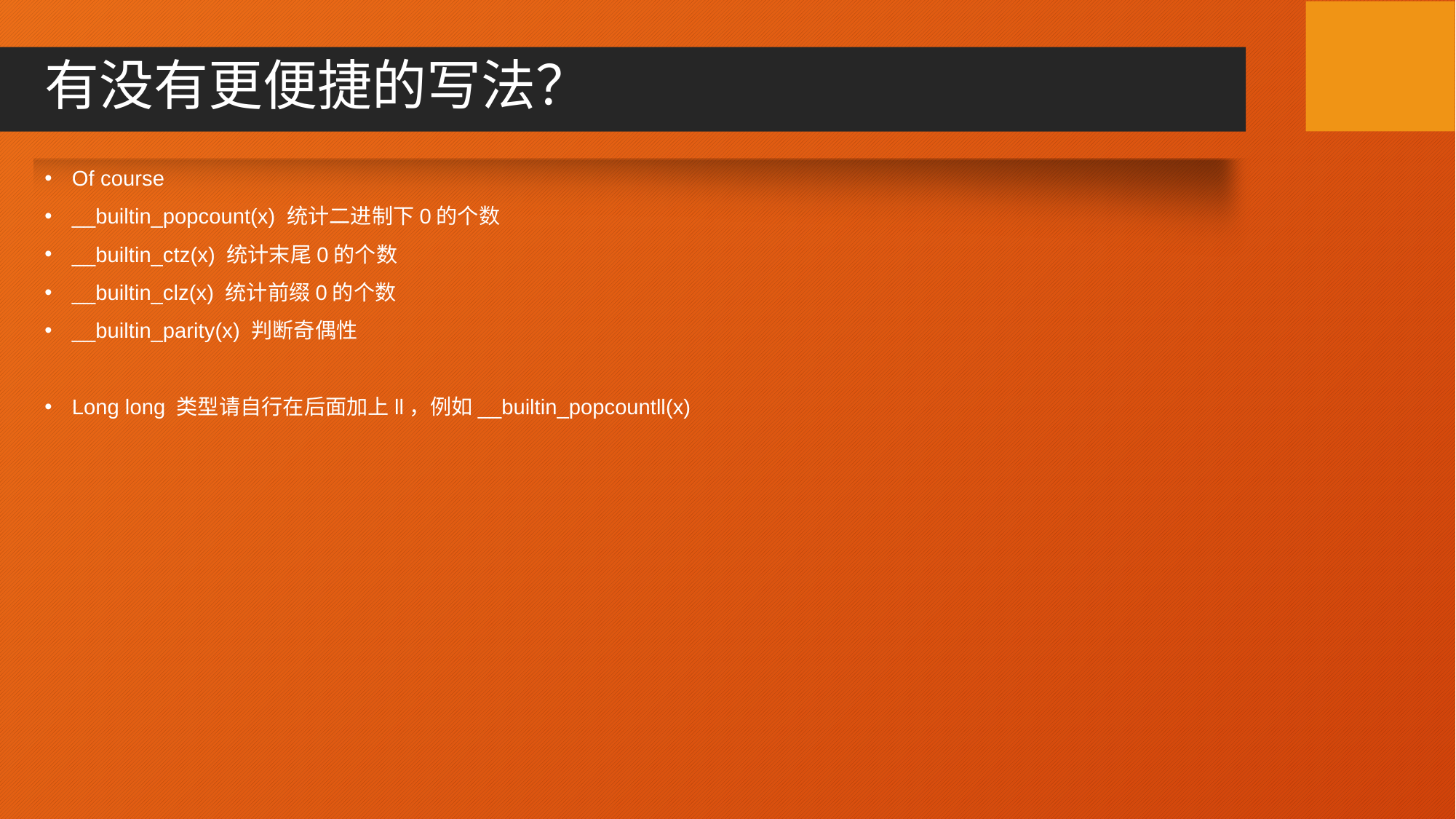

# 有没有更便捷的写法？
Of course
__builtin_popcount(x) 统计二进制下0的个数
__builtin_ctz(x) 统计末尾0的个数
__builtin_clz(x) 统计前缀0的个数
__builtin_parity(x) 判断奇偶性

Long long 类型请自行在后面加上ll，例如__builtin_popcountll(x)